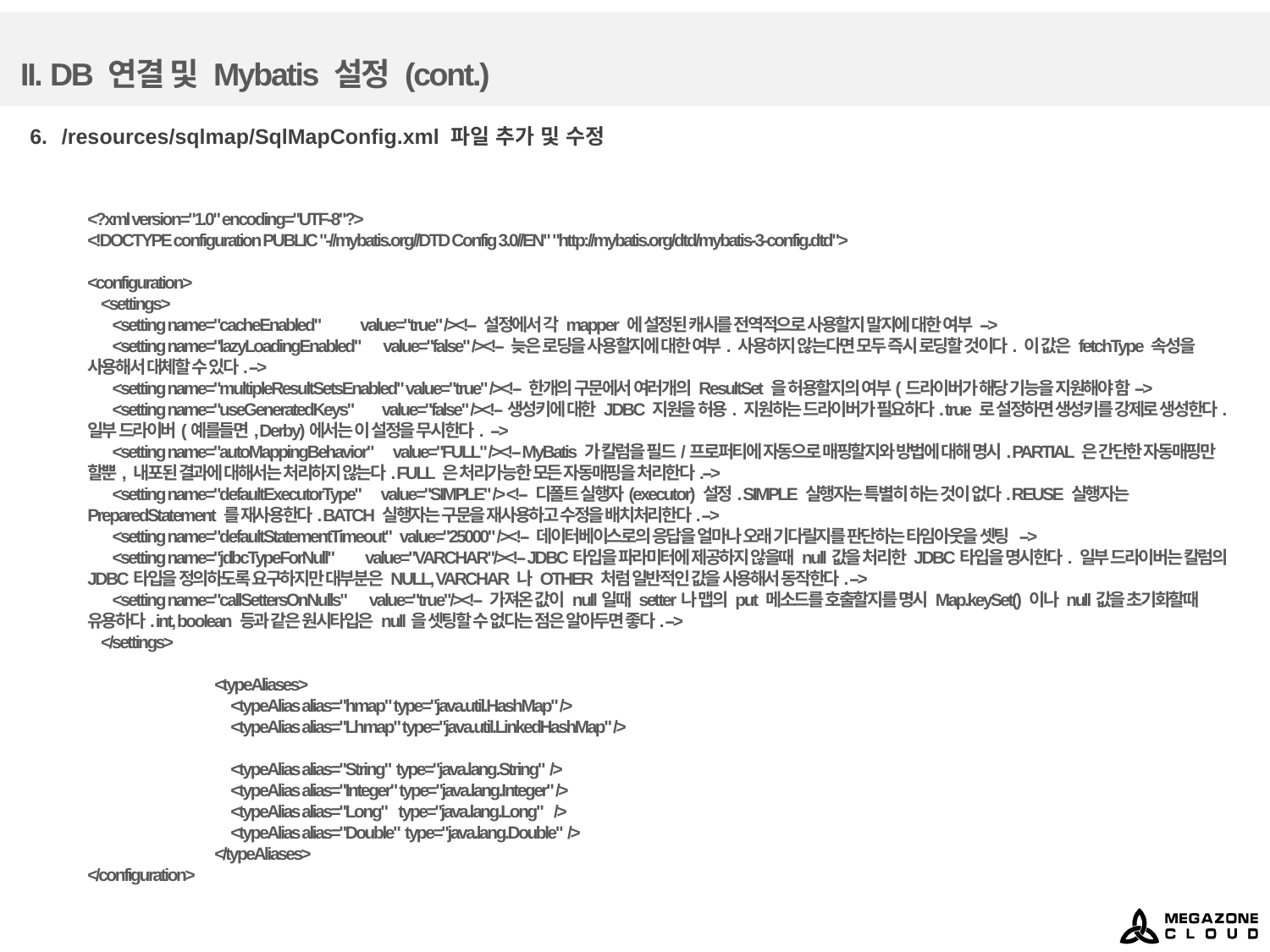

# II. DB 연결 및 Mybatis 설정 (cont.)
/resources/sqlmap/SqlMapConfig.xml 파일 추가 및 수정

<?xml version="1.0" encoding="UTF-8"?>
<!DOCTYPE configuration PUBLIC "-//mybatis.org//DTD Config 3.0//EN" "http://mybatis.org/dtd/mybatis-3-config.dtd">

<configuration>
    <settings>
        <setting name="cacheEnabled"              value="true" /><!-- 설정에서 각 mapper 에 설정된 캐시를 전역적으로 사용할지 말지에 대한 여부 -->
        <setting name="lazyLoadingEnabled"        value="false" /><!-- 늦은 로딩을 사용할지에 대한 여부. 사용하지 않는다면 모두 즉시 로딩할 것이다. 이 값은 fetchType 속성을 사용해서 대체할 수 있다. -->
        <setting name="multipleResultSetsEnabled" value="true" /><!-- 한개의 구문에서 여러개의 ResultSet 을 허용할지의 여부(드라이버가 해당 기능을 지원해야 함-->
        <setting name="useGeneratedKeys"          value="false" /><!--생성키에 대한 JDBC 지원을 허용. 지원하는 드라이버가 필요하다. true 로 설정하면 생성키를 강제로 생성한다. 일부 드라이버(예를들면, Derby)에서는 이 설정을 무시한다.   -->
        <setting name="autoMappingBehavior"       value="FULL" /><!-- MyBatis 가 칼럼을 필드/프로퍼티에 자동으로 매핑할지와 방법에 대해 명시. PARTIAL 은 간단한 자동매핑만 할뿐, 내포된 결과에 대해서는 처리하지 않는다. FULL 은 처리가능한 모든 자동매핑을 처리한다.-->
        <setting name="defaultExecutorType"       value="SIMPLE" /> <!-- 디폴트 실행자(executor) 설정. SIMPLE 실행자는 특별히 하는 것이 없다. REUSE 실행자는 PreparedStatement 를 재사용한다. BATCH 실행자는 구문을 재사용하고 수정을 배치처리한다. -->
        <setting name="defaultStatementTimeout"   value="25000" /><!-- 데이터베이스로의 응답을 얼마나 오래 기다릴지를 판단하는 타임아웃을 셋팅  -->
        <setting name="jdbcTypeForNull"           value="VARCHAR"/><!-- JDBC타입을 파라미터에 제공하지 않을때 null값을 처리한 JDBC타입을 명시한다. 일부 드라이버는 칼럼의 JDBC타입을 정의하도록 요구하지만 대부분은 NULL, VARCHAR 나 OTHER 처럼 일반적인 값을 사용해서 동작한다. -->
        <setting name="callSettersOnNulls"        value="true"/><!-- 가져온 값이 null일때 setter나 맵의 put 메소드를 호출할지를 명시 Map.keySet() 이나 null값을 초기화할때 유용하다. int, boolean 등과 같은 원시타입은 null을 셋팅할 수 없다는 점은 알아두면 좋다. -->
    </settings>

	<typeAliases>
	     <typeAlias alias="hmap" type="java.util.HashMap" />
	     <typeAlias alias="Lhmap" type="java.util.LinkedHashMap" />

	     <typeAlias alias="String"  type="java.lang.String"  />
	     <typeAlias alias="Integer" type="java.lang.Integer" />
	     <typeAlias alias="Long"    type="java.lang.Long"    />
	     <typeAlias alias="Double"  type="java.lang.Double"  />
	</typeAliases>
</configuration>